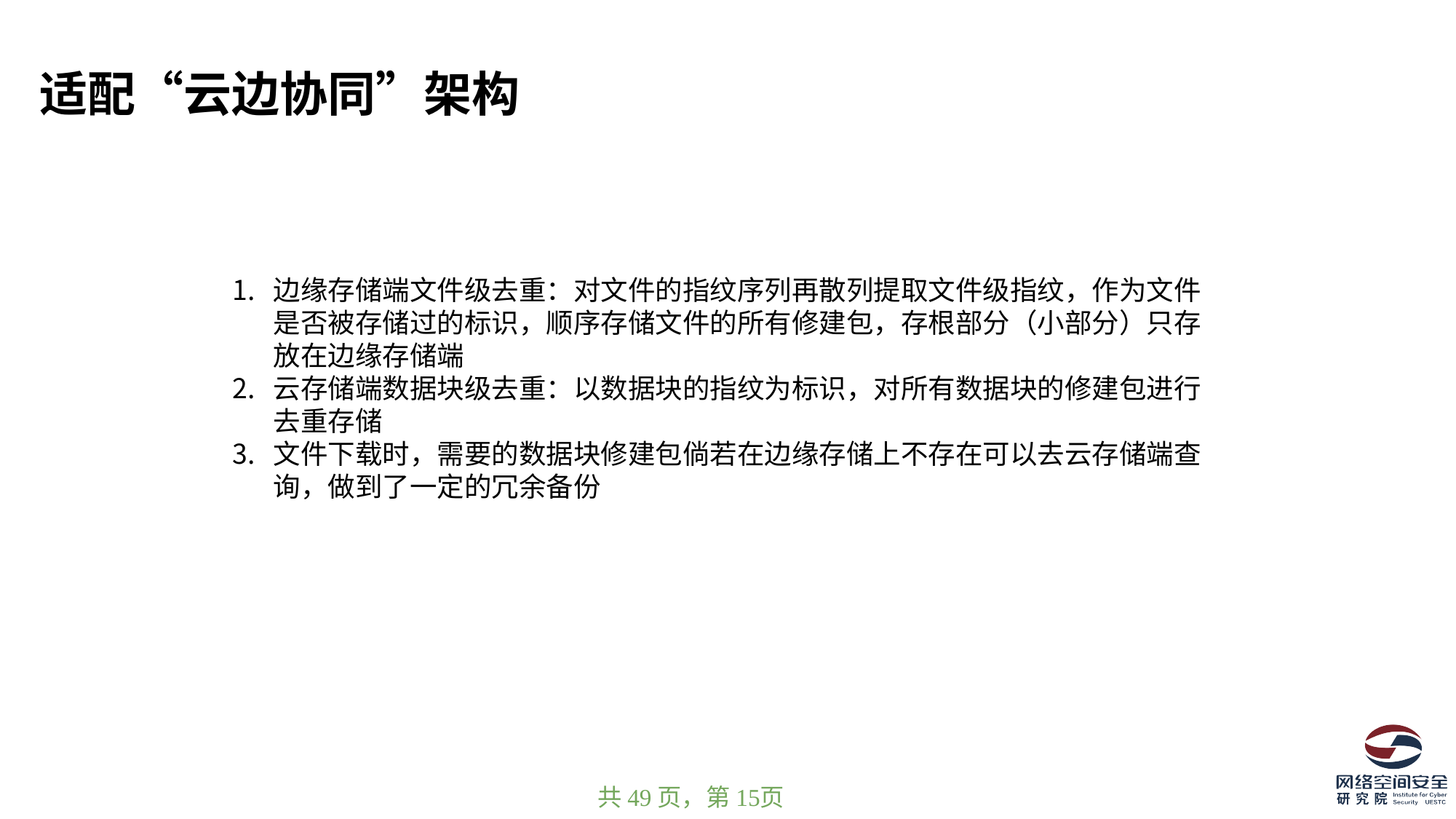

适配“云边协同”架构
边缘存储端文件级去重：对文件的指纹序列再散列提取文件级指纹，作为文件是否被存储过的标识，顺序存储文件的所有修建包，存根部分（小部分）只存放在边缘存储端
云存储端数据块级去重：以数据块的指纹为标识，对所有数据块的修建包进行去重存储
文件下载时，需要的数据块修建包倘若在边缘存储上不存在可以去云存储端查询，做到了一定的冗余备份
共49页，第15页